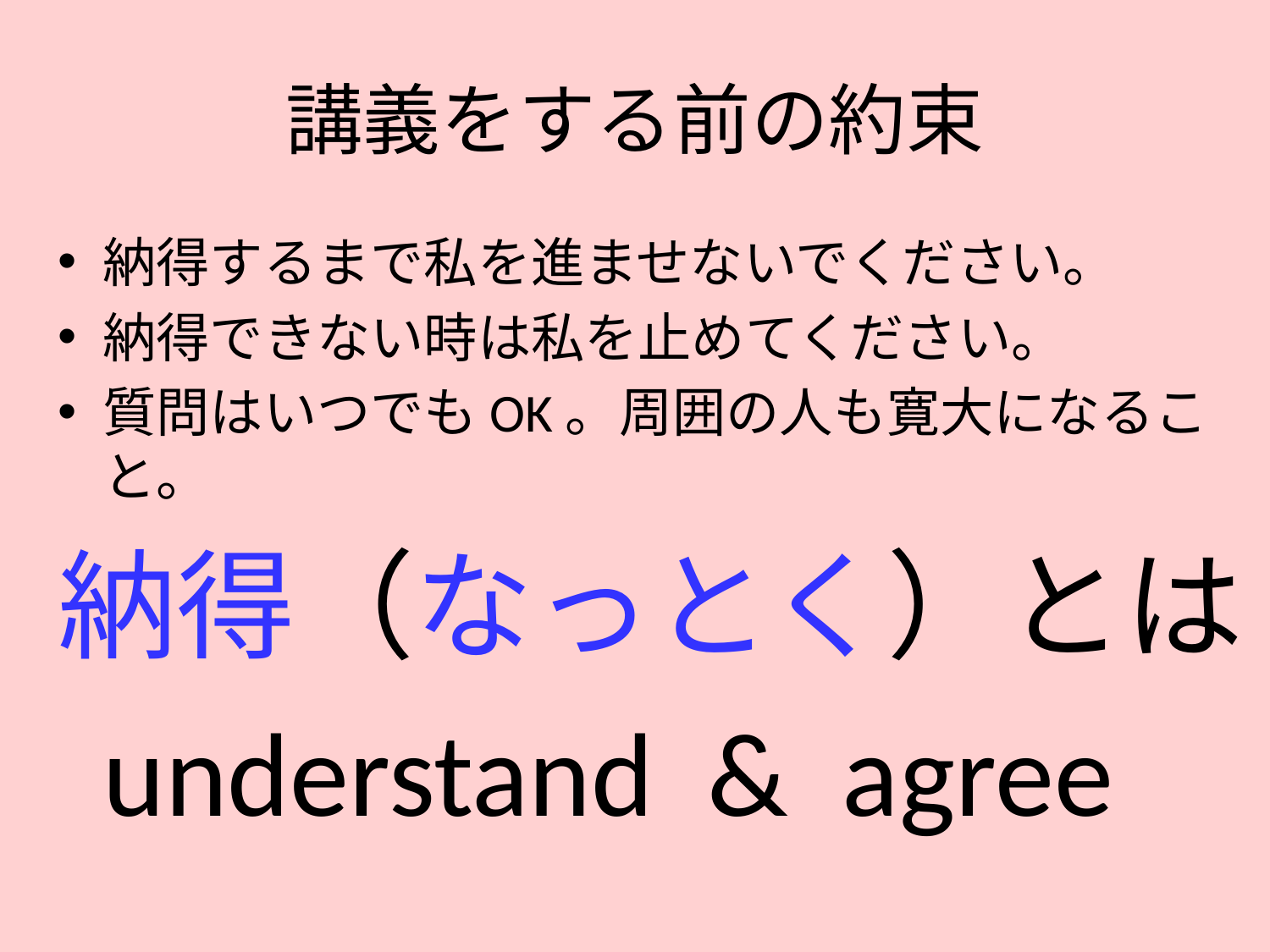

# 講義をする前の約束
納得するまで私を進ませないでください。
納得できない時は私を止めてください。
質問はいつでもOK。周囲の人も寛大になること。
納得（なっとく）とは
	understand  &  agree